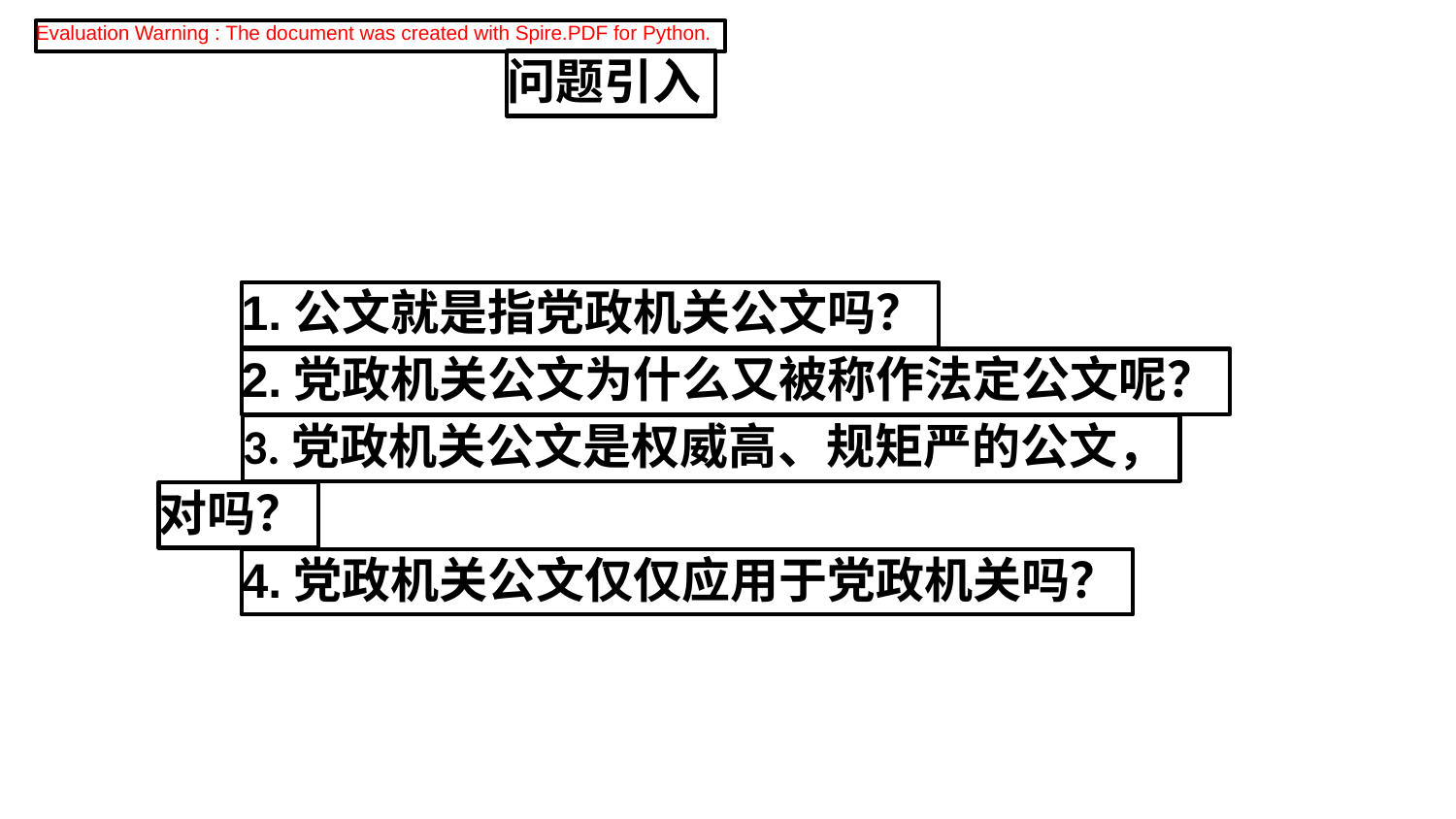

Evaluation Warning : The document was created with Spire.PDF for Python.
问题引入
1.公文就是指党政机关公文吗？
2.党政机关公文为什么又被称作法定公文呢？
3.党政机关公文是权威高、规矩严的公文，
对吗？
4.党政机关公文仅仅应用于党政机关吗？